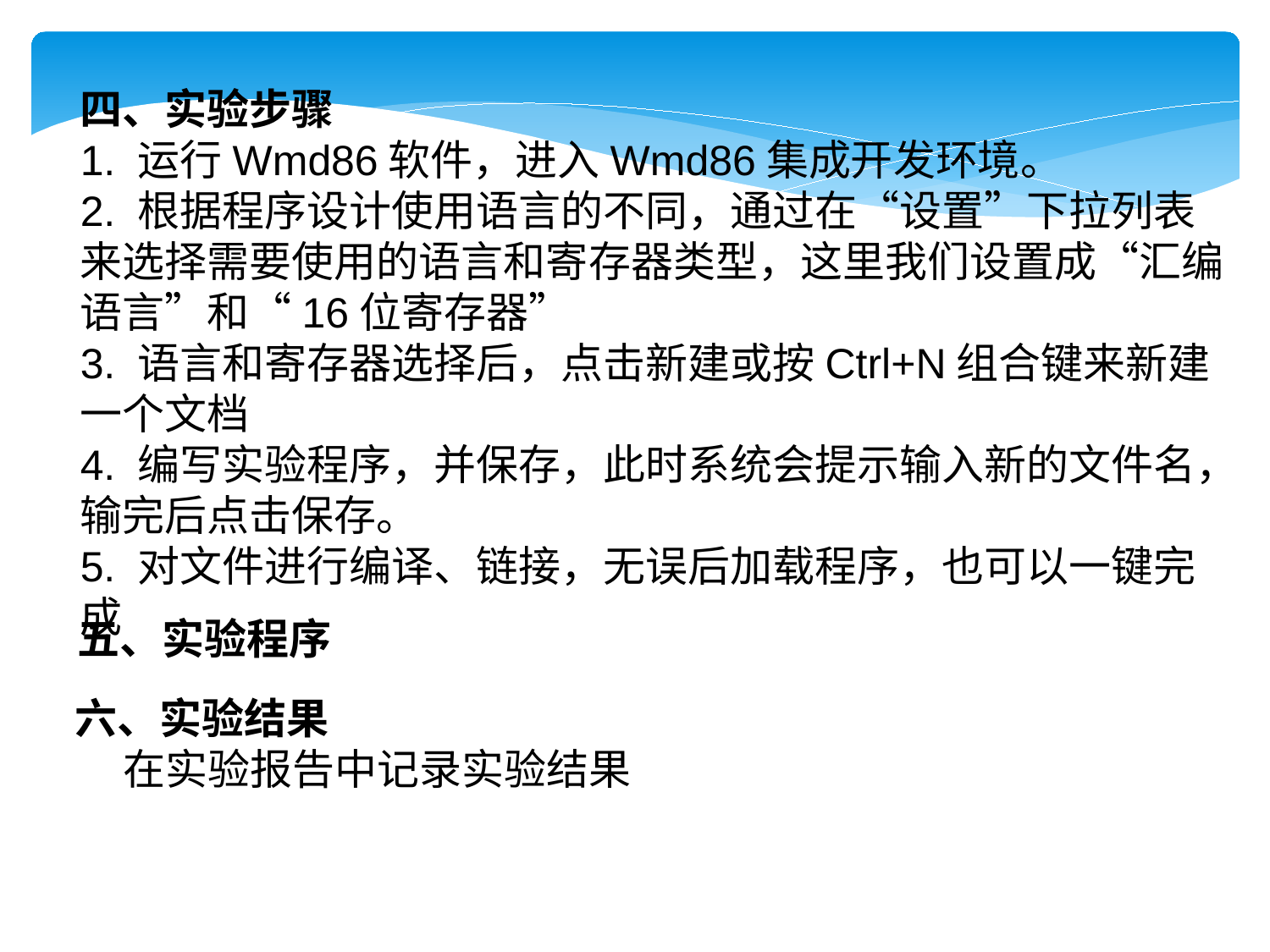

四、实验步骤
1. 运行Wmd86软件，进入Wmd86集成开发环境。
2. 根据程序设计使用语言的不同，通过在“设置”下拉列表来选择需要使用的语言和寄存器类型，这里我们设置成“汇编语言”和“16位寄存器”
3. 语言和寄存器选择后，点击新建或按Ctrl+N组合键来新建一个文档
4. 编写实验程序，并保存，此时系统会提示输入新的文件名，输完后点击保存。
5. 对文件进行编译、链接，无误后加载程序，也可以一键完成

五、实验程序
六、实验结果
    在实验报告中记录实验结果